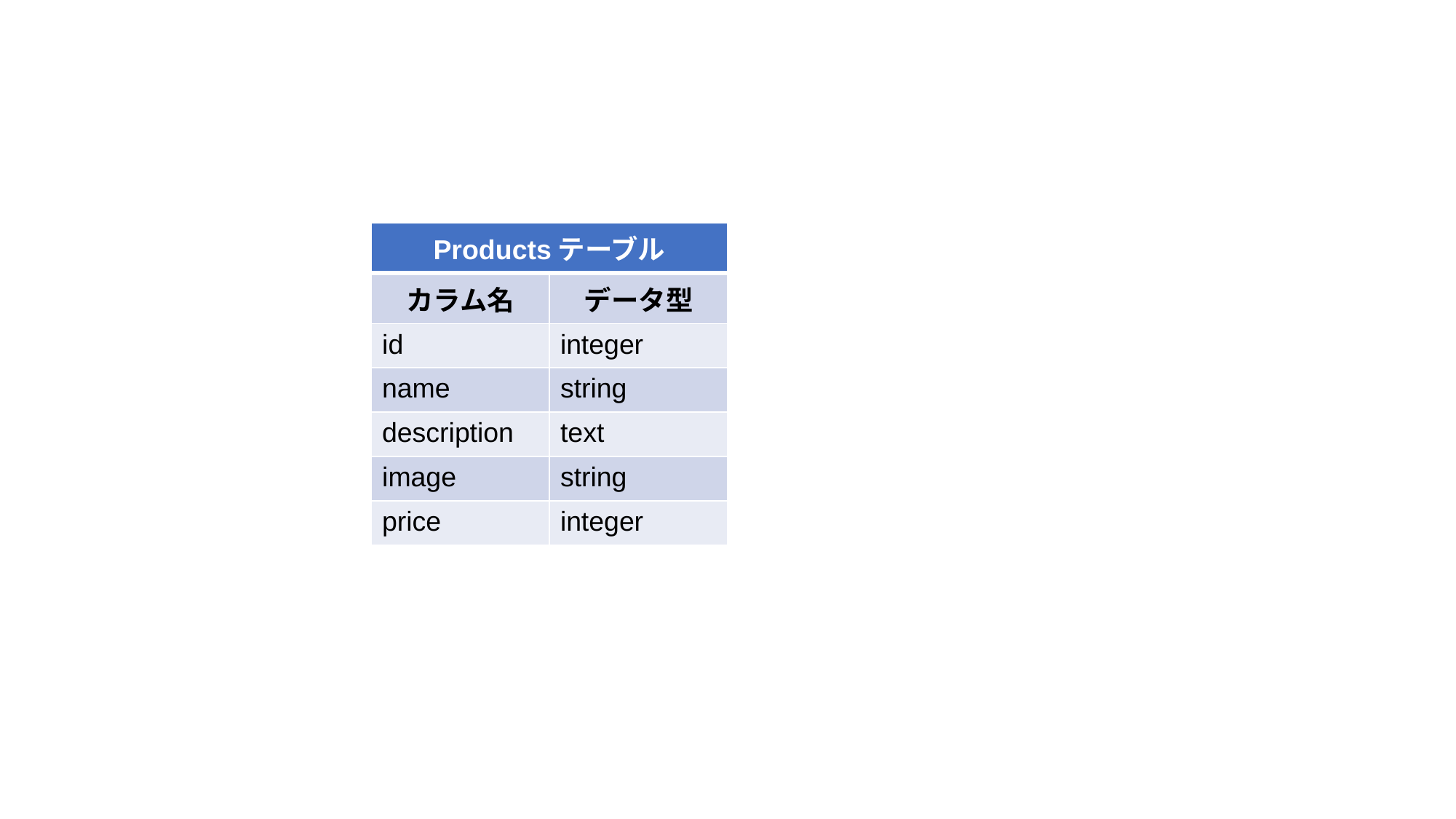

| Productsテーブル |  |
| --- | --- |
| カラム名 | データ型 |
| id | integer |
| name | string |
| description | text |
| image | string |
| price | integer |